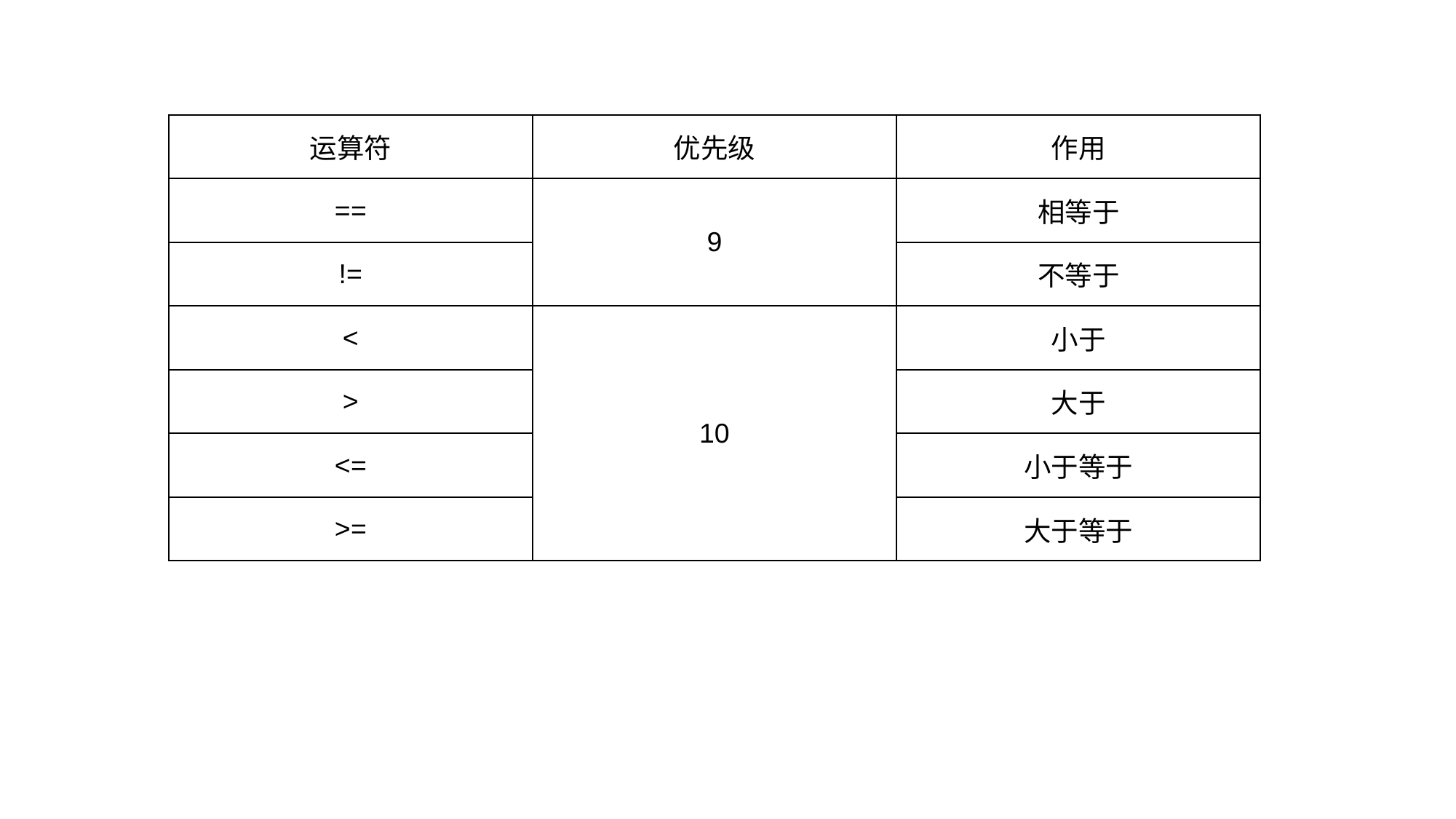

| 运算符 | 优先级 | 作用 |
| --- | --- | --- |
| == | 9 | 相等于 |
| != |  | 不等于 |
| < | 10 | 小于 |
| > |  | 大于 |
| <= |  | 小于等于 |
| >= |  | 大于等于 |